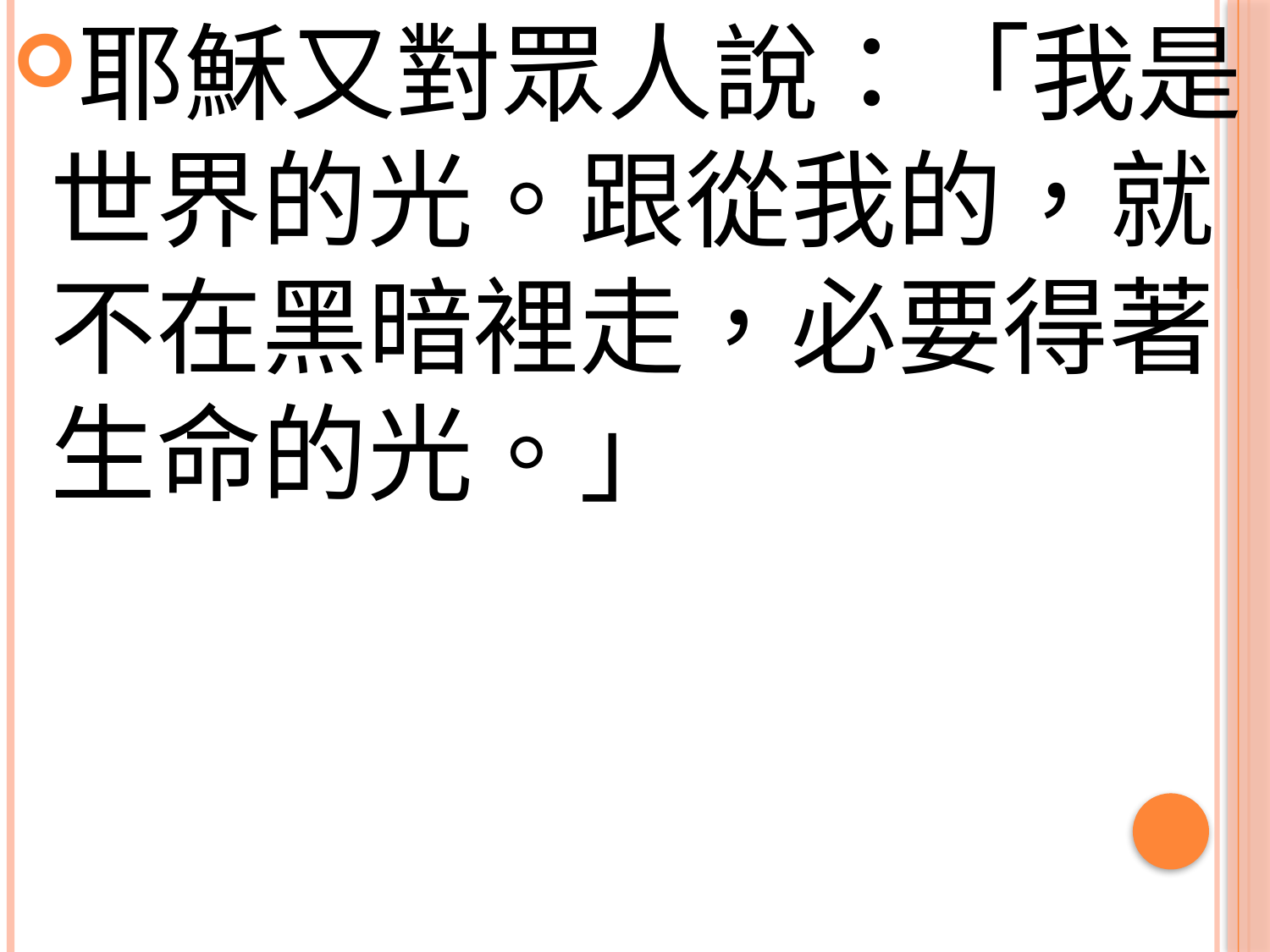

耶穌又對眾人說：「我是世界的光。跟從我的，就不在黑暗裡走，必要得著生命的光。」